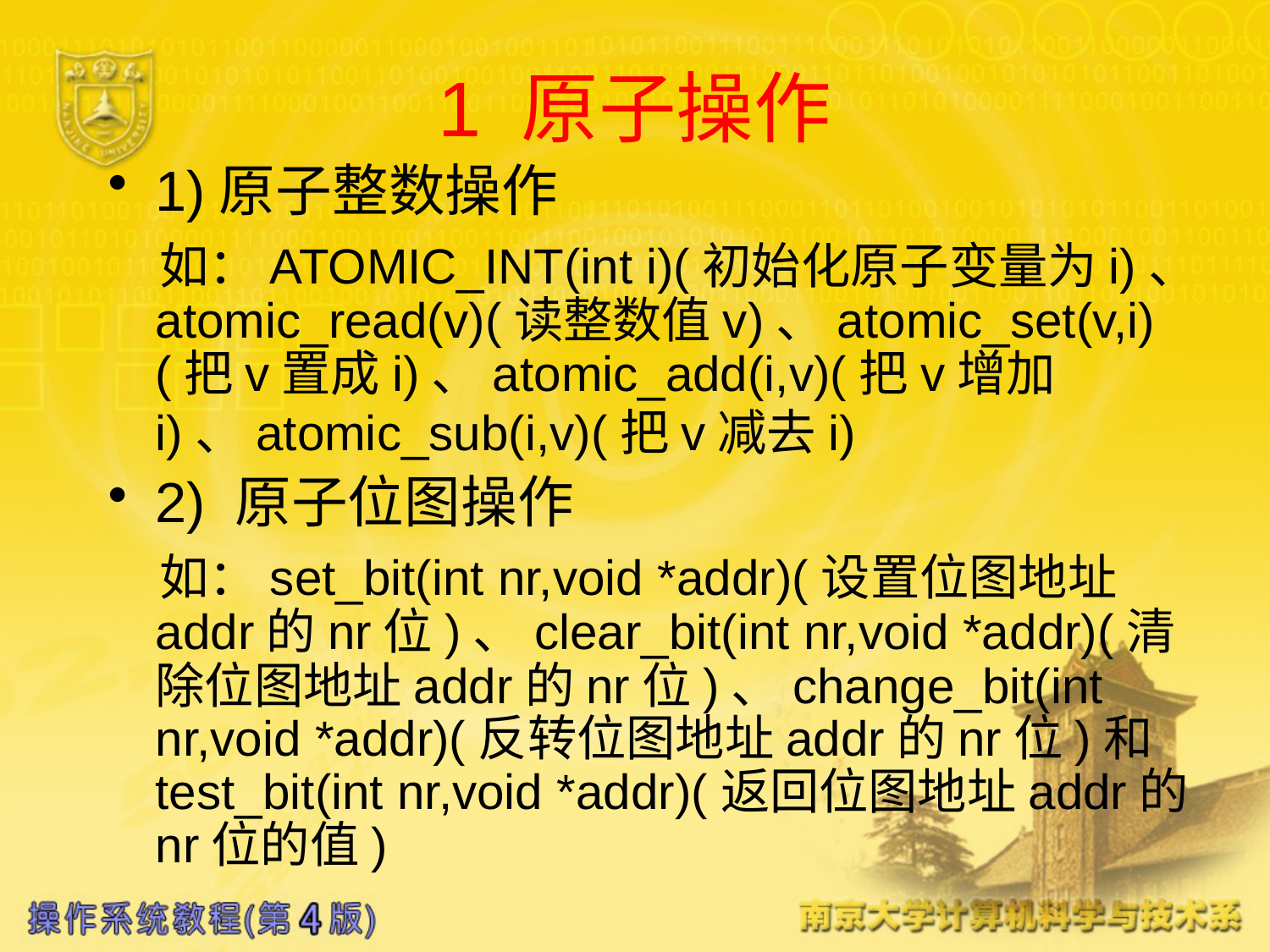

# 1 原子操作
1)原子整数操作
   如：ATOMIC_INT(int i)(初始化原子变量为i)、atomic_read(v)(读整数值v)、atomic_set(v,i)(把v置成i)、atomic_add(i,v)(把v增加i)、atomic_sub(i,v)(把v减去i)
2) 原子位图操作
   如：set_bit(int nr,void *addr)(设置位图地址addr的nr位)、clear_bit(int nr,void *addr)(清除位图地址addr的nr位)、change_bit(int nr,void *addr)(反转位图地址addr的nr位)和test_bit(int nr,void *addr)(返回位图地址addr的nr位的值)